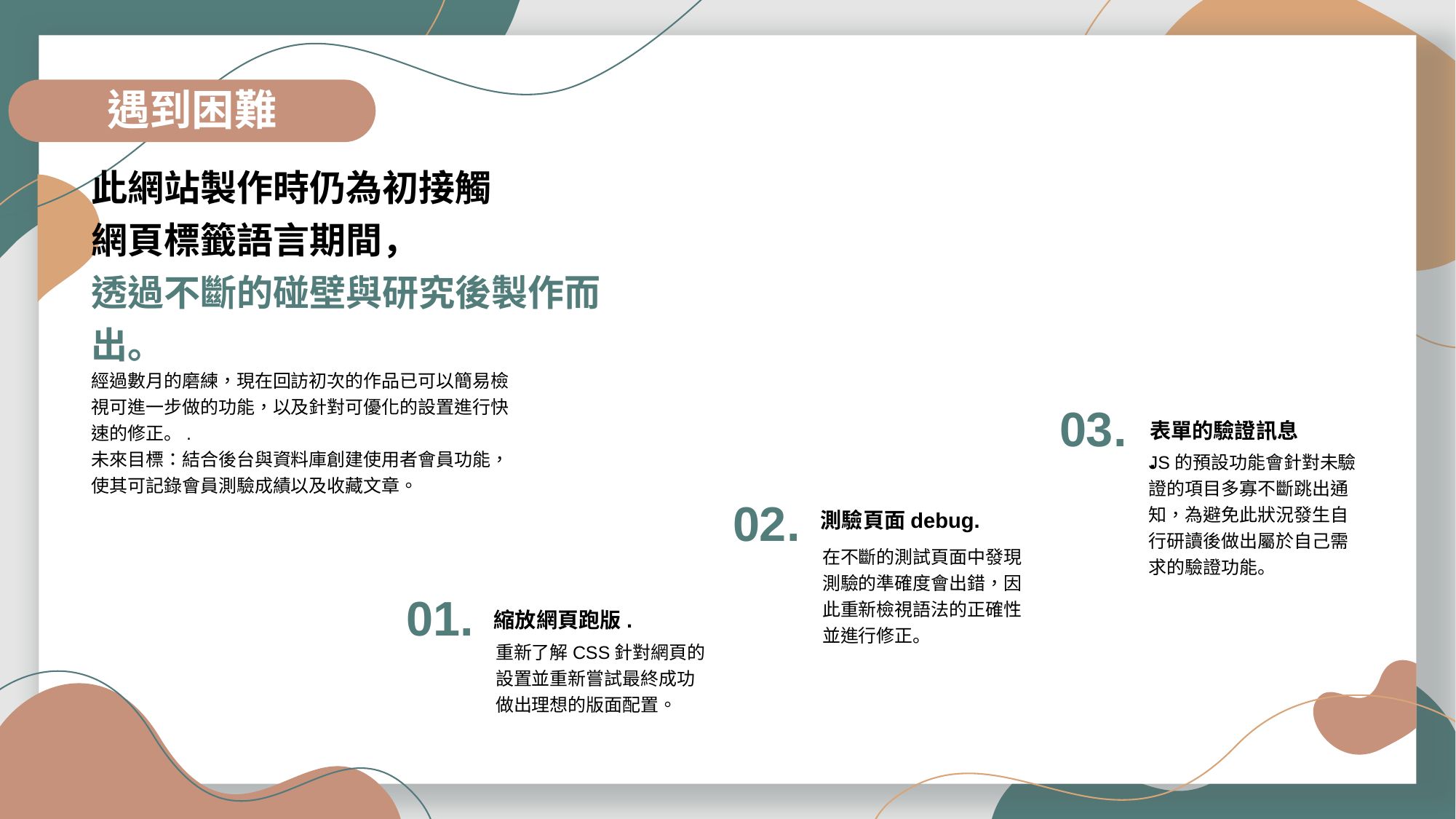

遇到困難

此網站製作時仍為初接觸
網頁標籤語言期間，
透過不斷的碰壁與研究後製作而出。
經過數月的磨練，現在回訪初次的作品已可以簡易檢視可進一步做的功能，以及針對可優化的設置進行快速的修正。.
未來目標：結合後台與資料庫創建使用者會員功能，使其可記錄會員測驗成績以及收藏文章。
03.
表單的驗證訊息
.
JS的預設功能會針對未驗證的項目多寡不斷跳出通知，為避免此狀況發生自行研讀後做出屬於自己需求的驗證功能。
02.
測驗頁面debug.
在不斷的測試頁面中發現測驗的準確度會出錯，因此重新檢視語法的正確性並進行修正。
01.
縮放網頁跑版.
重新了解CSS針對網頁的設置並重新嘗試最終成功做出理想的版面配置。